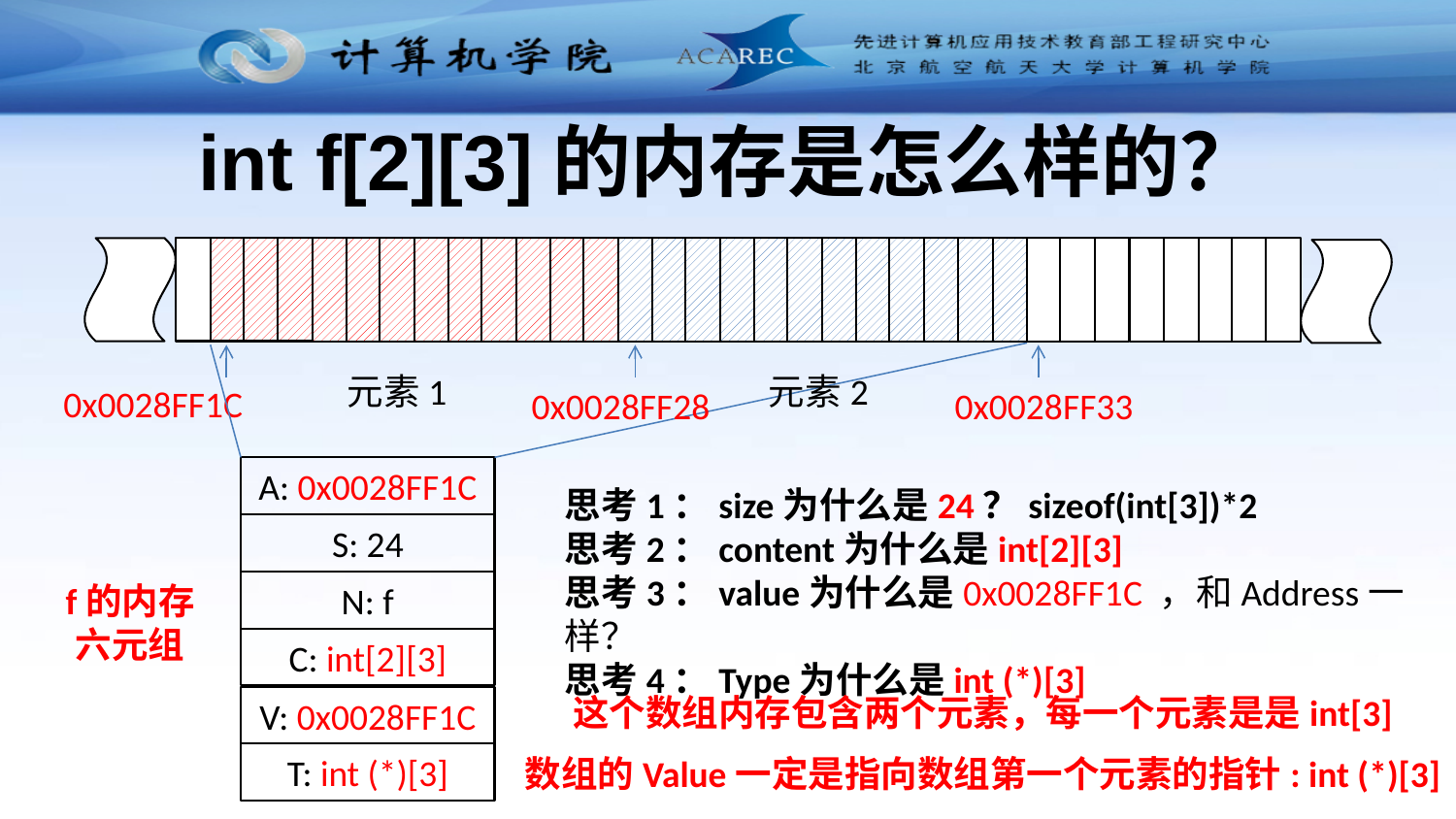

# int f[2][3]的内存是怎么样的？

元素1
元素2
0x0028FF1C
0x0028FF28
0x0028FF33
A: 0x0028FF1C
思考1：size为什么是24？sizeof(int[3])*2
思考2：content为什么是int[2][3]
思考3：value为什么是0x0028FF1C ，和Address一样？
思考4：Type为什么是int (*)[3]
S: 24
f的内存六元组
N: f
C: int[2][3]
这个数组内存包含两个元素，每一个元素是是int[3]
V: 0x0028FF1C
T: int (*)[3]
数组的Value一定是指向数组第一个元素的指针: int (*)[3]